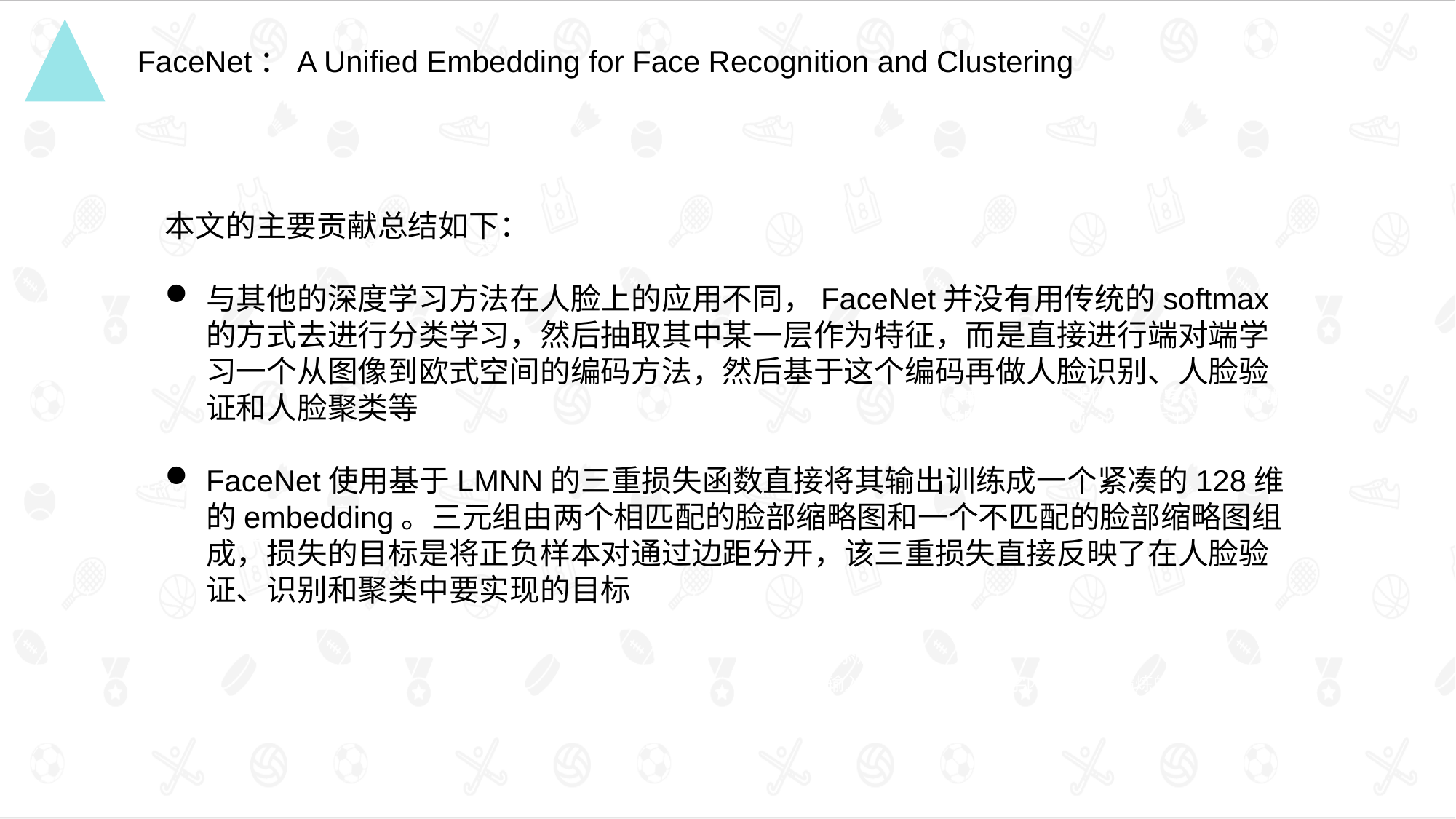

FaceNet：A Unified Embedding for Face Recognition and Clustering
本文的主要贡献总结如下：

与其他的深度学习方法在人脸上的应用不同，FaceNet并没有用传统的softmax的方式去进行分类学习，然后抽取其中某一层作为特征，而是直接进行端对端学习一个从图像到欧式空间的编码方法，然后基于这个编码再做人脸识别、人脸验证和人脸聚类等

FaceNet使用基于LMNN的三重损失函数直接将其输出训练成一个紧凑的128维的embedding。三元组由两个相匹配的脸部缩略图和一个不匹配的脸部缩略图组成，损失的目标是将正负样本对通过边距分开，该三重损失直接反映了在人脸验证、识别和聚类中要实现的目标
点击输入简要文本内容，文字内容需概况精炼的说明
点击添加文本
点击输入简要文本内容，文字内容需概况精炼的说明该分项内容licai2011专业设计……
点击添加文本
点击输入简要文本内容，文字内容需概况精炼的说明该分项内容licai2011专业设计……
点击添加文本
点击输入简要文本内容，文字内容需概况精炼的说明该分项内容licai2011专业设计……